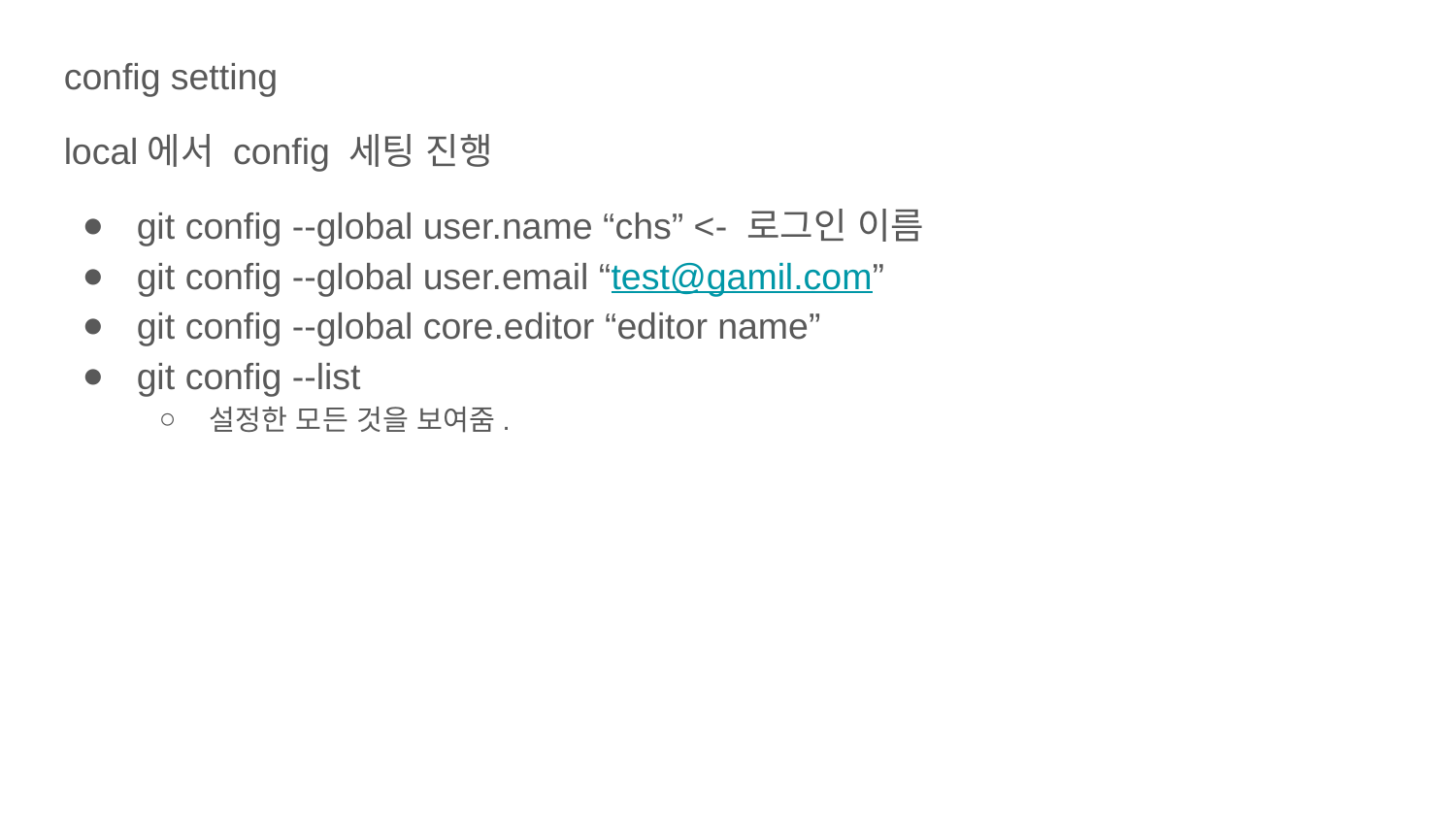

config setting
local에서 config 세팅 진행
git config --global user.name “chs” <- 로그인 이름
git config --global user.email “test@gamil.com”
git config --global core.editor “editor name”
git config --list
설정한 모든 것을 보여줌.